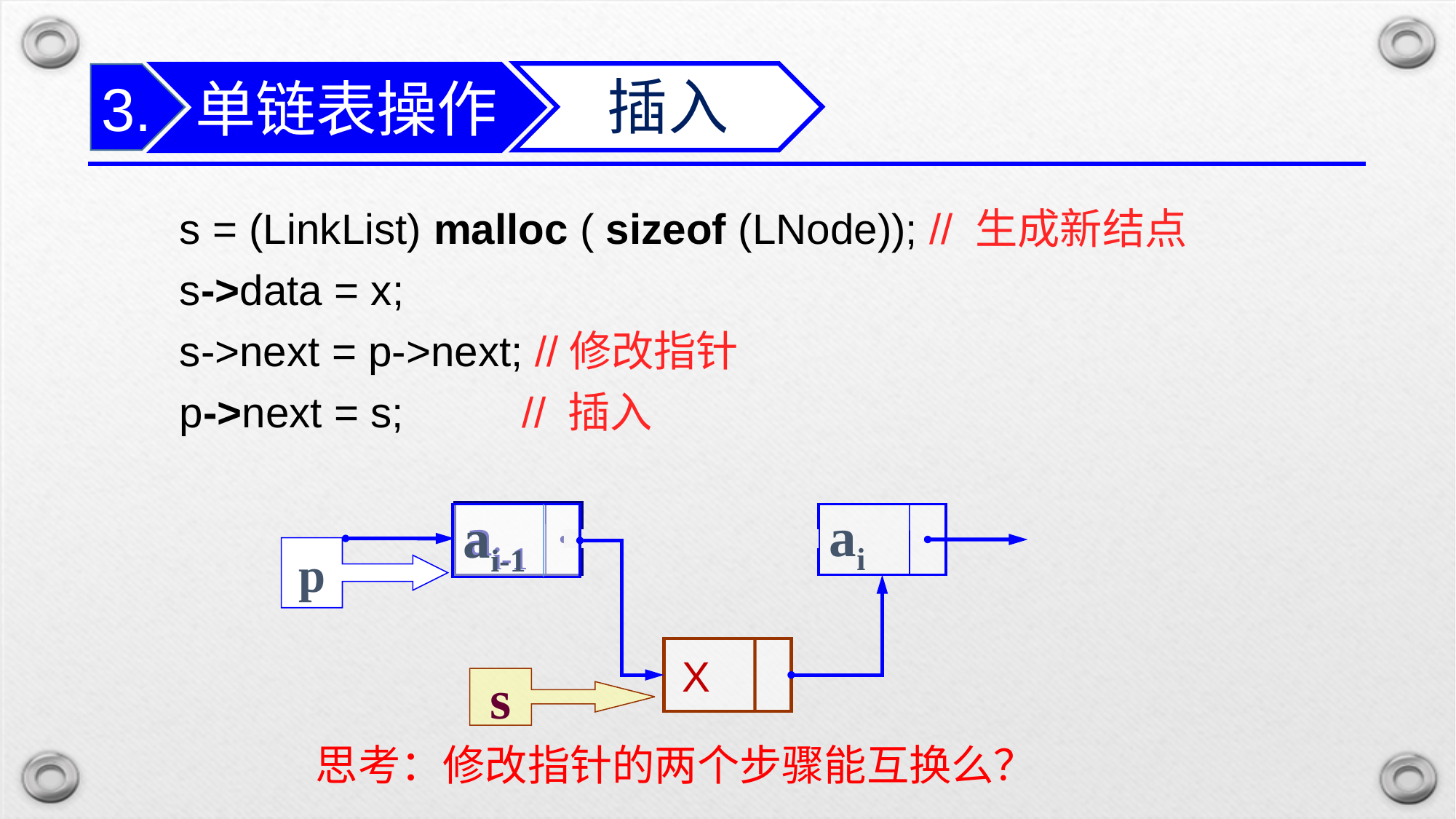

单链表操作

插入
3.
s = (LinkList) malloc ( sizeof (LNode)); // 生成新结点
s->data = x;
s->next = p->next; //修改指针
p->next = s;          // 插入
ai-1

ai-1

ai

p

X
s
思考：修改指针的两个步骤能互换么？